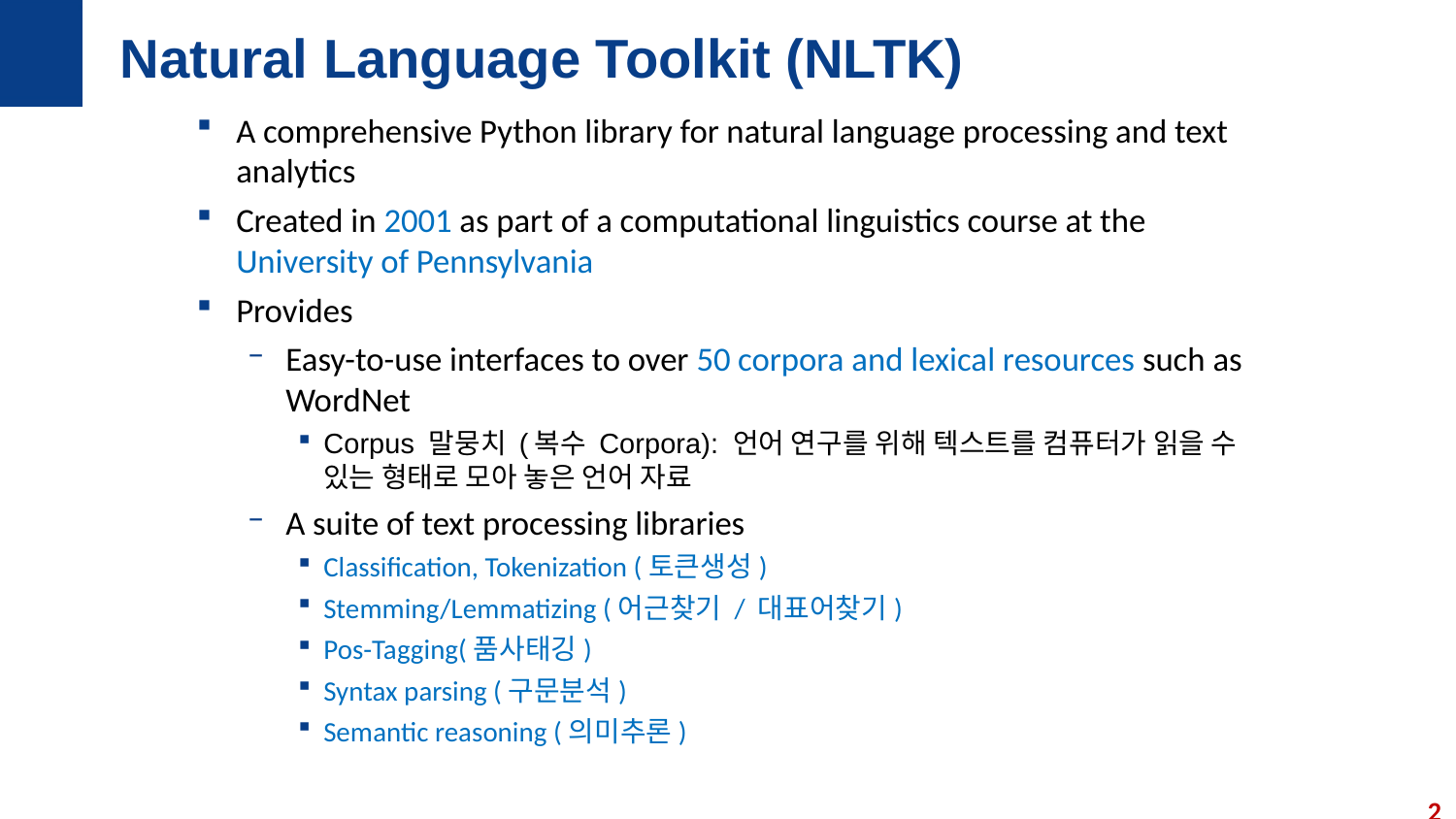

# Natural Language Toolkit (NLTK)
A comprehensive Python library for natural language processing and text analytics
Created in 2001 as part of a computational linguistics course at the University of Pennsylvania
Provides
Easy-to-use interfaces to over 50 corpora and lexical resources such as WordNet
Corpus 말뭉치 (복수 Corpora): 언어 연구를 위해 텍스트를 컴퓨터가 읽을 수 있는 형태로 모아 놓은 언어 자료
A suite of text processing libraries
Classification, Tokenization (토큰생성)
Stemming/Lemmatizing (어근찾기 / 대표어찾기)
Pos-Tagging(품사태깅)
Syntax parsing (구문분석)
Semantic reasoning (의미추론)
2